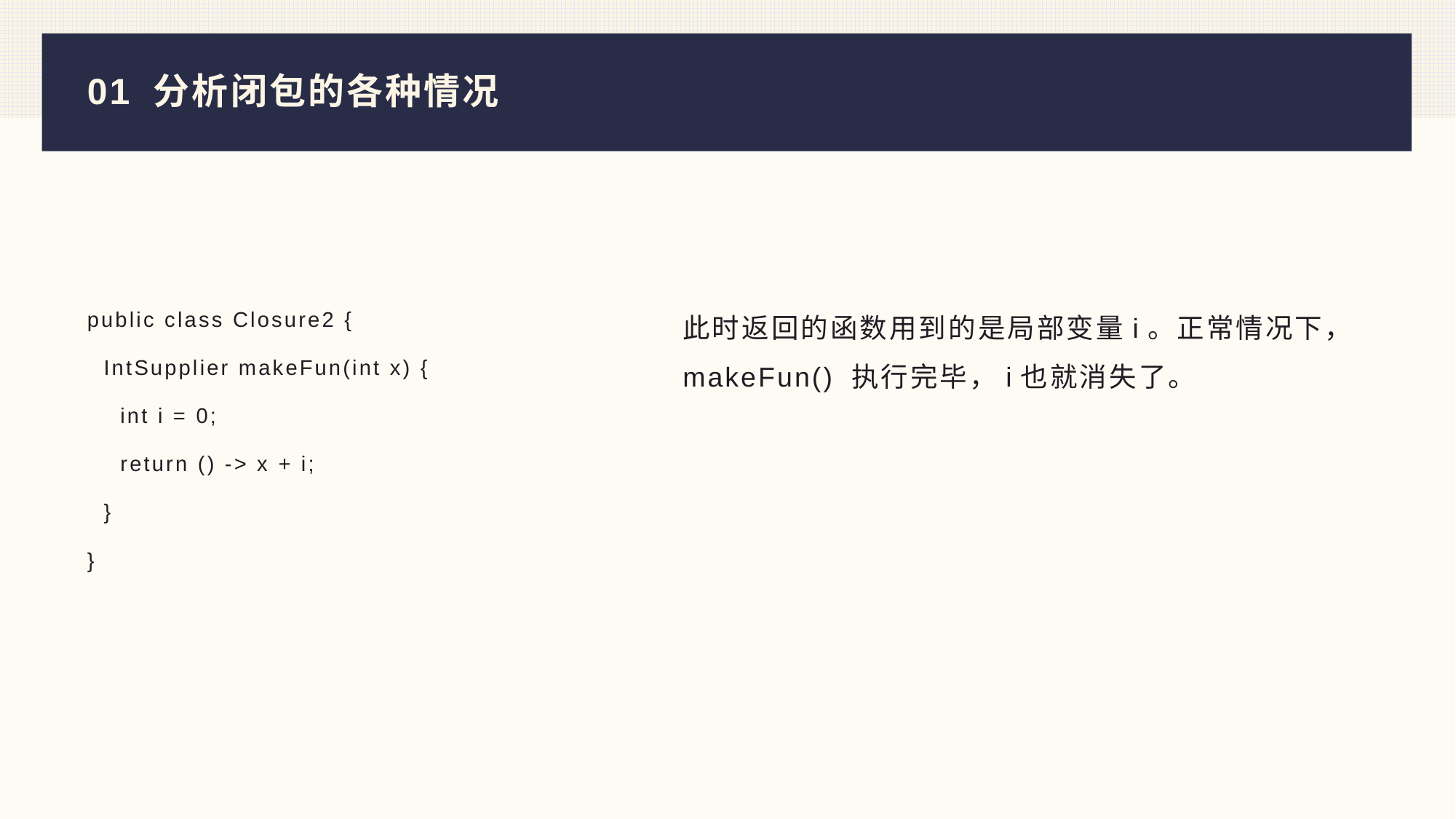

# 01 分析闭包的各种情况
此时返回的函数用到的是局部变量i。正常情况下，makeFun() 执行完毕，i也就消失了。
public class Closure2 {
  IntSupplier makeFun(int x) {
    int i = 0;
    return () -> x + i;
  }
}